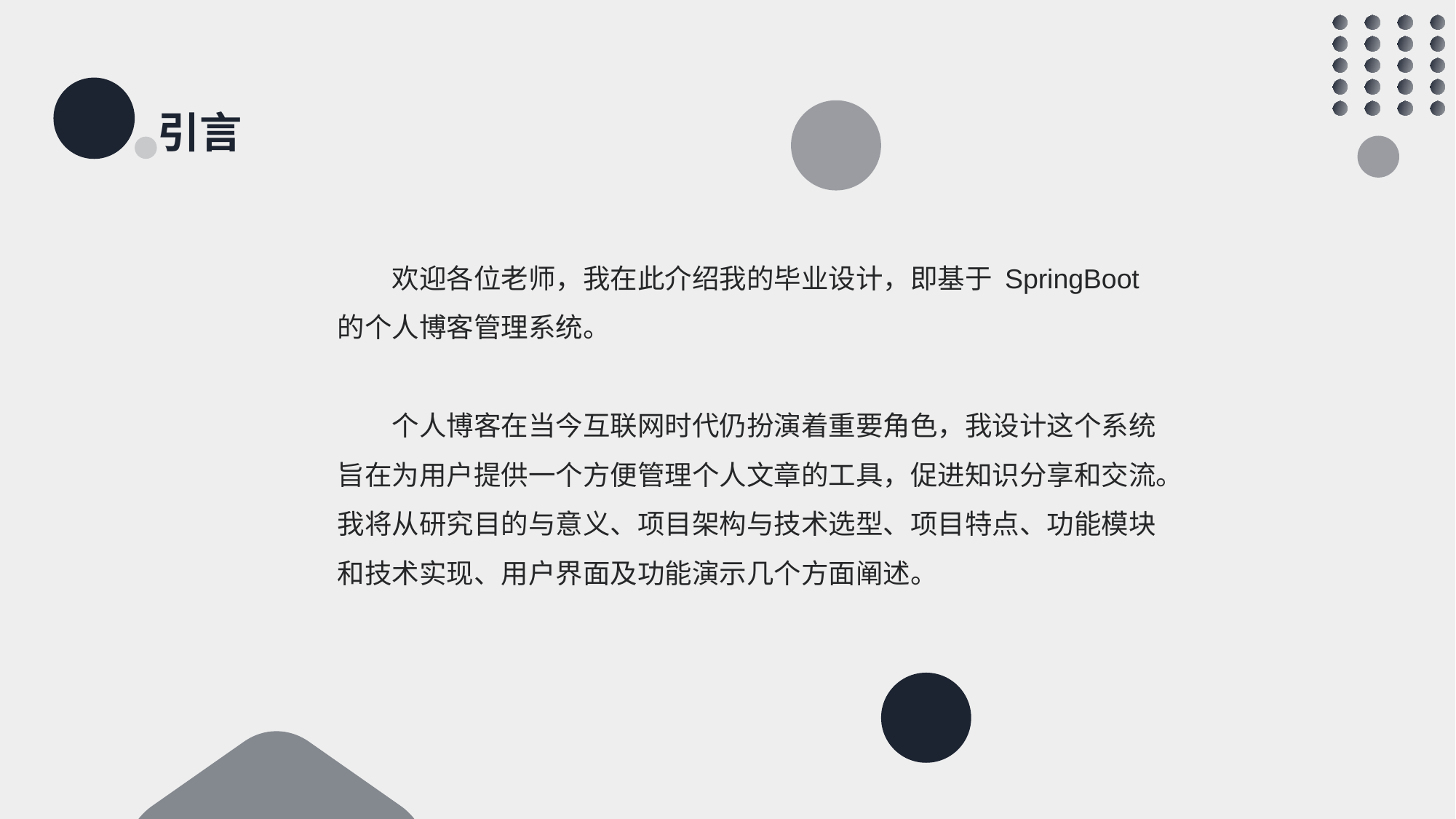

引言

欢迎各位老师，我在此介绍我的毕业设计，即基于 SpringBoot 的个人博客管理系统。

个人博客在当今互联网时代仍扮演着重要角色，我设计这个系统旨在为用户提供一个方便管理个人文章的工具，促进知识分享和交流。我将从研究目的与意义、项目架构与技术选型、项目特点、功能模块和技术实现、用户界面及功能演示几个方面阐述。